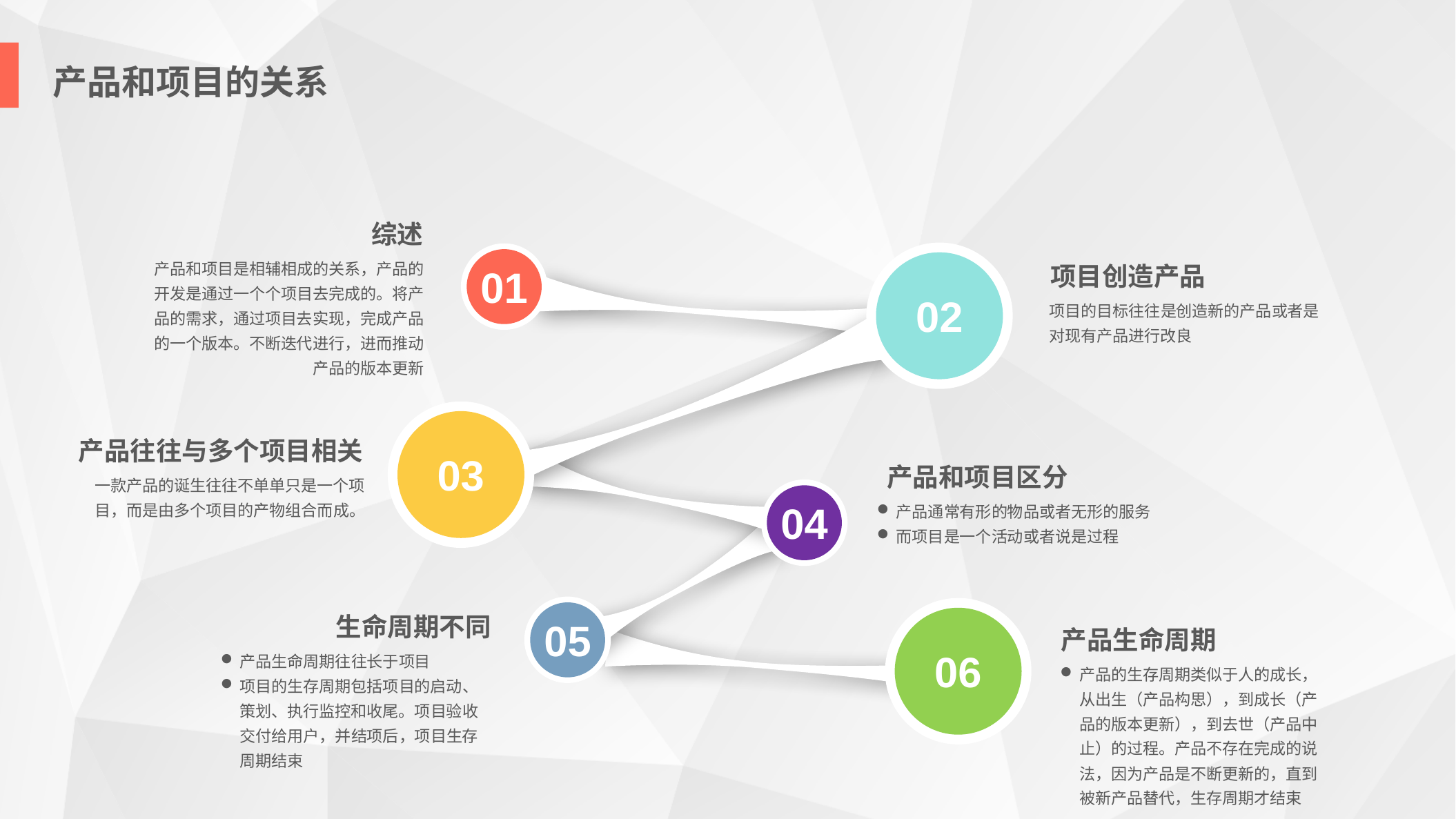

产品和项目的关系
综述
产品和项目是相辅相成的关系，产品的开发是通过一个个项目去完成的。将产品的需求，通过项目去实现，完成产品的一个版本。不断迭代进行，进而推动产品的版本更新

02

01

03

04

05

06

项目创造产品
项目的目标往往是创造新的产品或者是对现有产品进行改良
产品往往与多个项目相关
一款产品的诞生往往不单单只是一个项目，而是由多个项目的产物组合而成。
产品和项目区分
产品通常有形的物品或者无形的服务
而项目是一个活动或者说是过程
生命周期不同
产品生命周期往往长于项目
项目的生存周期包括项目的启动、策划、执行监控和收尾。项目验收交付给用户，并结项后，项目生存周期结束
产品生命周期
产品的生存周期类似于人的成长，从出生（产品构思），到成长（产品的版本更新），到去世（产品中止）的过程。产品不存在完成的说法，因为产品是不断更新的，直到被新产品替代，生存周期才结束